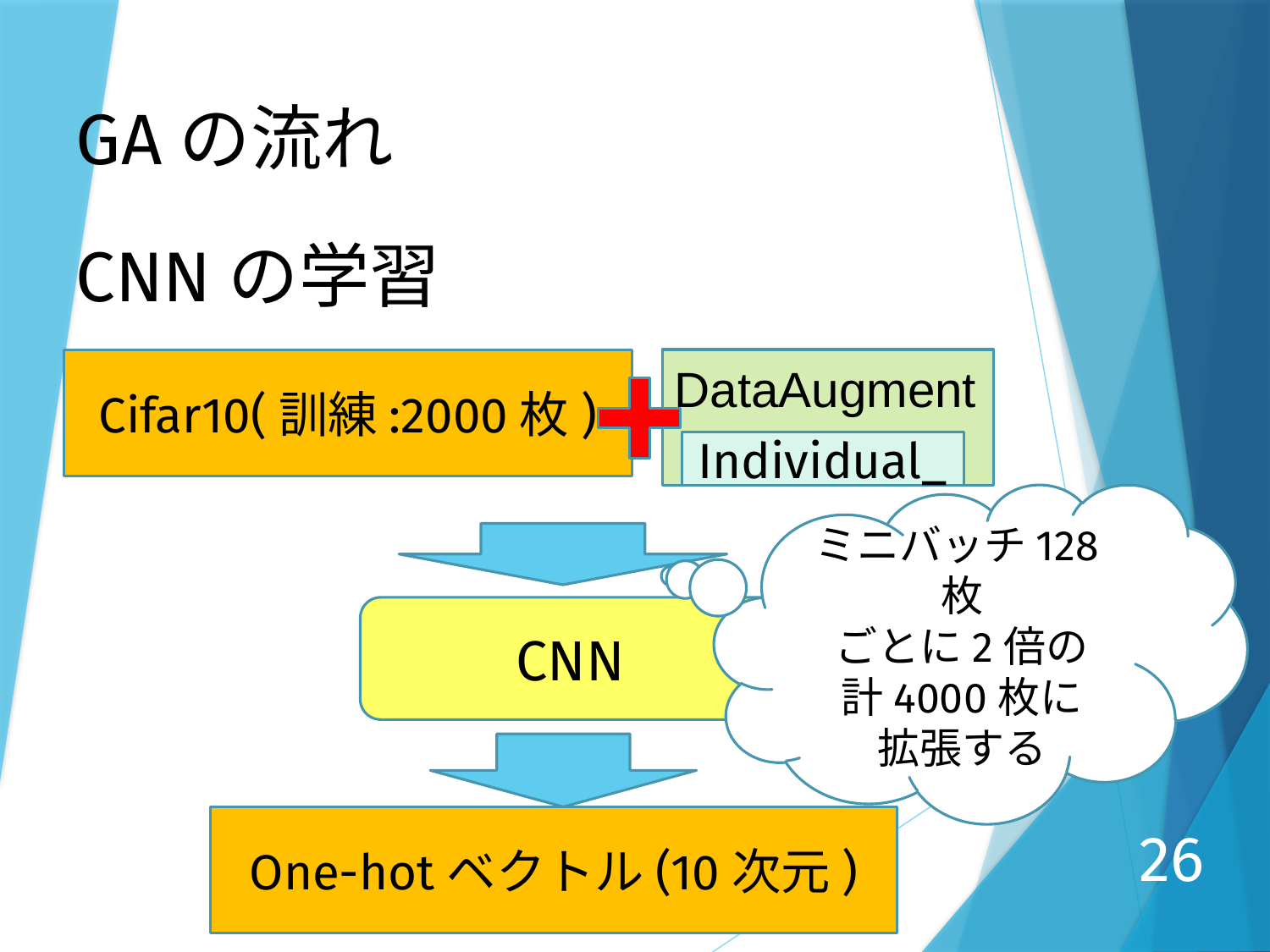

GAの流れ
CNNの学習
DataAugment

Cifar10(訓練:2000枚)

Individual_
ミニバッチ128枚
ごとに2倍の
計4000枚に
拡張する

CNN

One-hotベクトル(10次元)
26